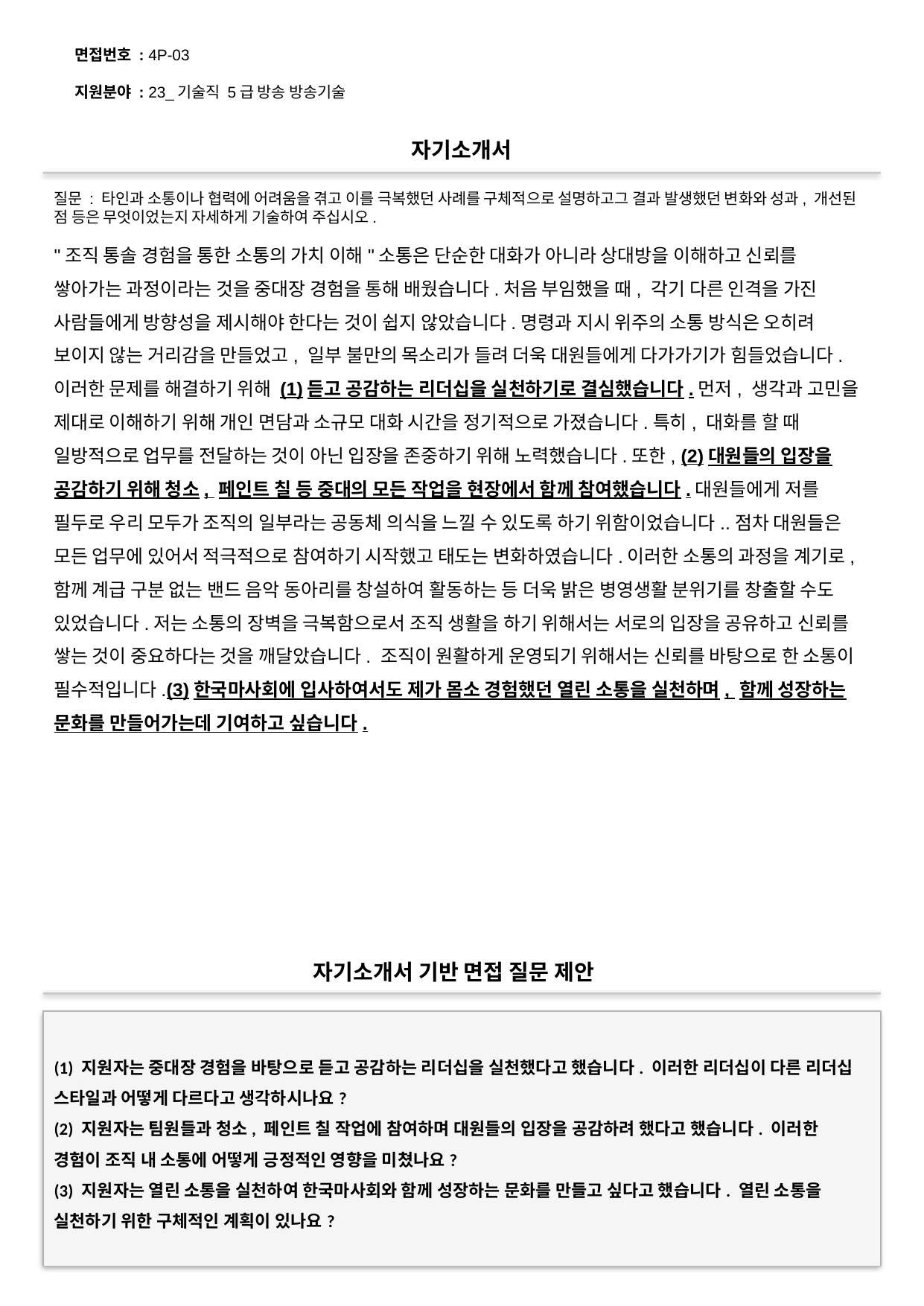

면접번호 : 4P-03

지원분야 : 23_기술직 5급 방송 방송기술
#

자기소개서

질문 : 타인과 소통이나 협력에 어려움을 겪고 이를 극복했던 사례를 구체적으로 설명하고그 결과 발생했던 변화와 성과, 개선된 점 등은 무엇이었는지 자세하게 기술하여 주십시오.

"조직 통솔 경험을 통한 소통의 가치 이해"소통은 단순한 대화가 아니라 상대방을 이해하고 신뢰를 쌓아가는 과정이라는 것을 중대장 경험을 통해 배웠습니다.처음 부임했을 때, 각기 다른 인격을 가진 사람들에게 방향성을 제시해야 한다는 것이 쉽지 않았습니다.명령과 지시 위주의 소통 방식은 오히려 보이지 않는 거리감을 만들었고, 일부 불만의 목소리가 들려 더욱 대원들에게 다가가기가 힘들었습니다.이러한 문제를 해결하기 위해 (1)듣고 공감하는 리더십을 실천하기로 결심했습니다.먼저, 생각과 고민을 제대로 이해하기 위해 개인 면담과 소규모 대화 시간을 정기적으로 가졌습니다.특히, 대화를 할 때 일방적으로 업무를 전달하는 것이 아닌 입장을 존중하기 위해 노력했습니다.또한, (2)대원들의 입장을 공감하기 위해 청소, 페인트 칠 등 중대의 모든 작업을 현장에서 함께 참여했습니다.대원들에게 저를 필두로 우리 모두가 조직의 일부라는 공동체 의식을 느낄 수 있도록 하기 위함이었습니다..점차 대원들은 모든 업무에 있어서 적극적으로 참여하기 시작했고 태도는 변화하였습니다.이러한 소통의 과정을 계기로, 함께 계급 구분 없는 밴드 음악 동아리를 창설하여 활동하는 등 더욱 밝은 병영생활 분위기를 창출할 수도 있었습니다.저는 소통의 장벽을 극복함으로서 조직 생활을 하기 위해서는 서로의 입장을 공유하고 신뢰를 쌓는 것이 중요하다는 것을 깨달았습니다. 조직이 원활하게 운영되기 위해서는 신뢰를 바탕으로 한 소통이 필수적입니다.(3)한국마사회에 입사하여서도 제가 몸소 경험했던 열린 소통을 실천하며, 함께 성장하는 문화를 만들어가는데 기여하고 싶습니다.

자기소개서 기반 면접 질문 제안

(1) 지원자는 중대장 경험을 바탕으로 듣고 공감하는 리더십을 실천했다고 했습니다. 이러한 리더십이 다른 리더십 스타일과 어떻게 다르다고 생각하시나요?
(2) 지원자는 팀원들과 청소, 페인트 칠 작업에 참여하며 대원들의 입장을 공감하려 했다고 했습니다. 이러한 경험이 조직 내 소통에 어떻게 긍정적인 영향을 미쳤나요?
(3) 지원자는 열린 소통을 실천하여 한국마사회와 함께 성장하는 문화를 만들고 싶다고 했습니다. 열린 소통을 실천하기 위한 구체적인 계획이 있나요?